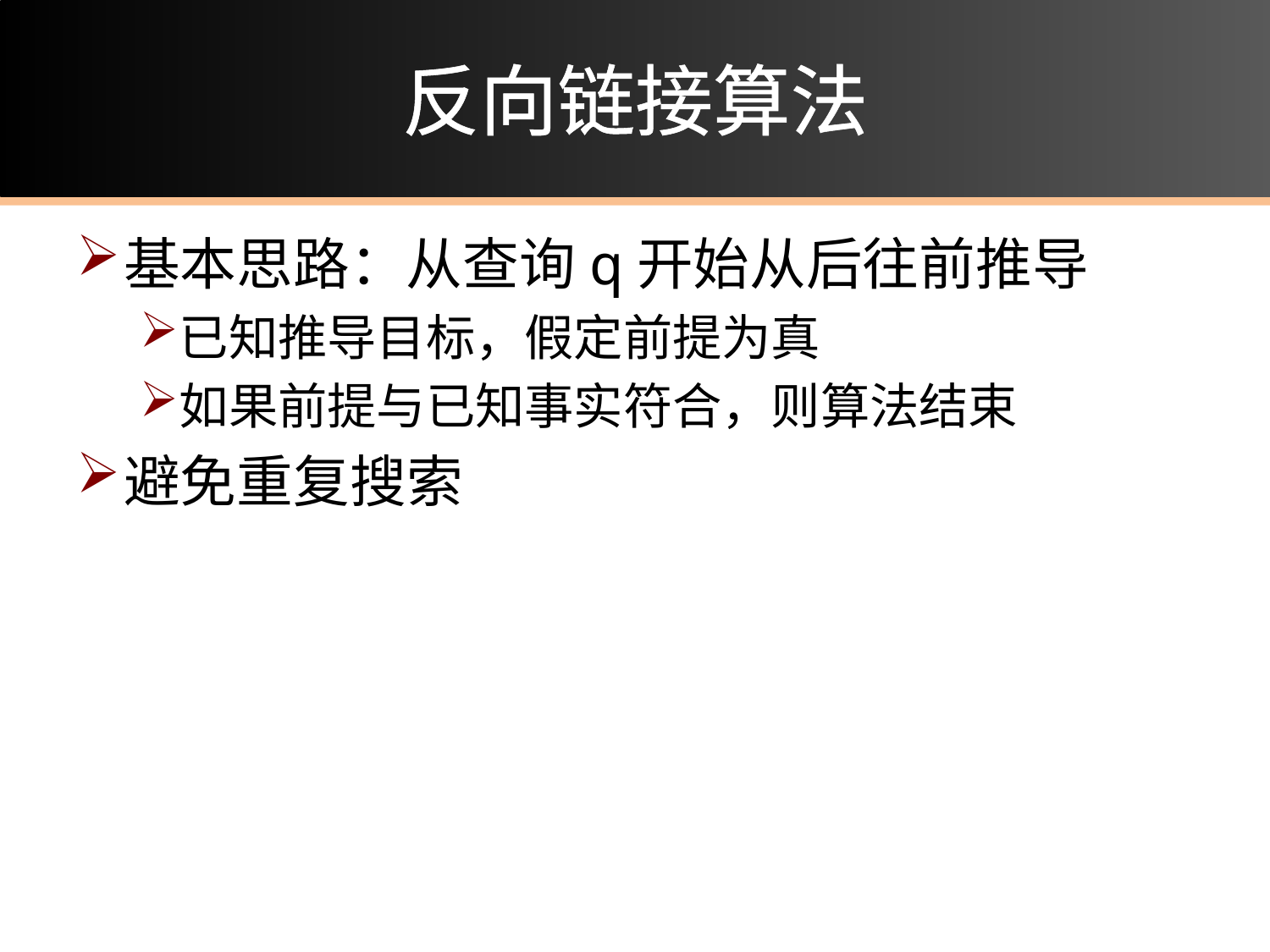

# 反向链接算法
基本思路：从查询q开始从后往前推导
已知推导目标，假定前提为真
如果前提与已知事实符合，则算法结束
避免重复搜索